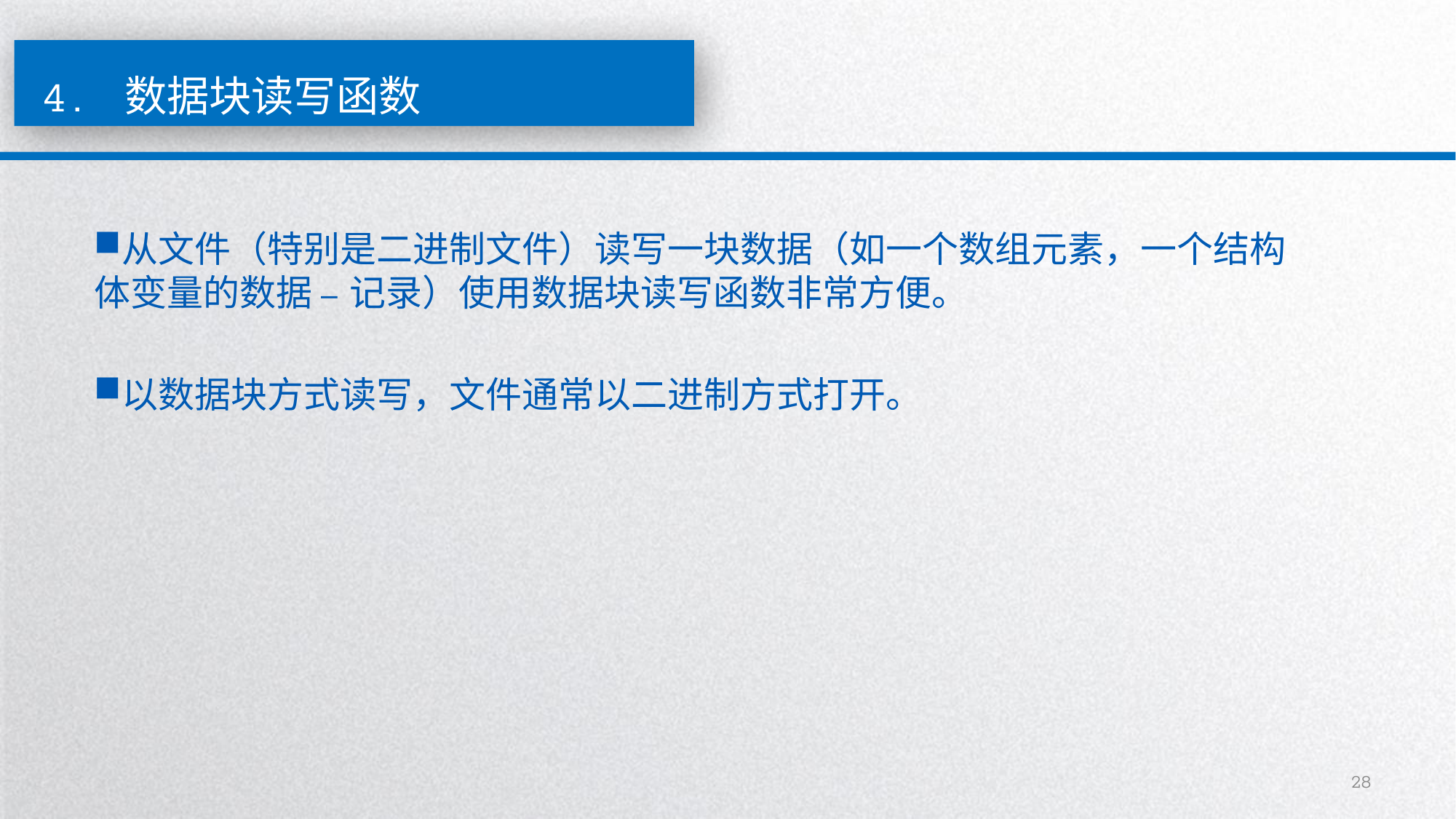

4. 数据块读写函数
从文件（特别是二进制文件）读写一块数据（如一个数组元素，一个结构体变量的数据-记录）使用数据块读写函数非常方便。

以数据块方式读写，文件通常以二进制方式打开。
28